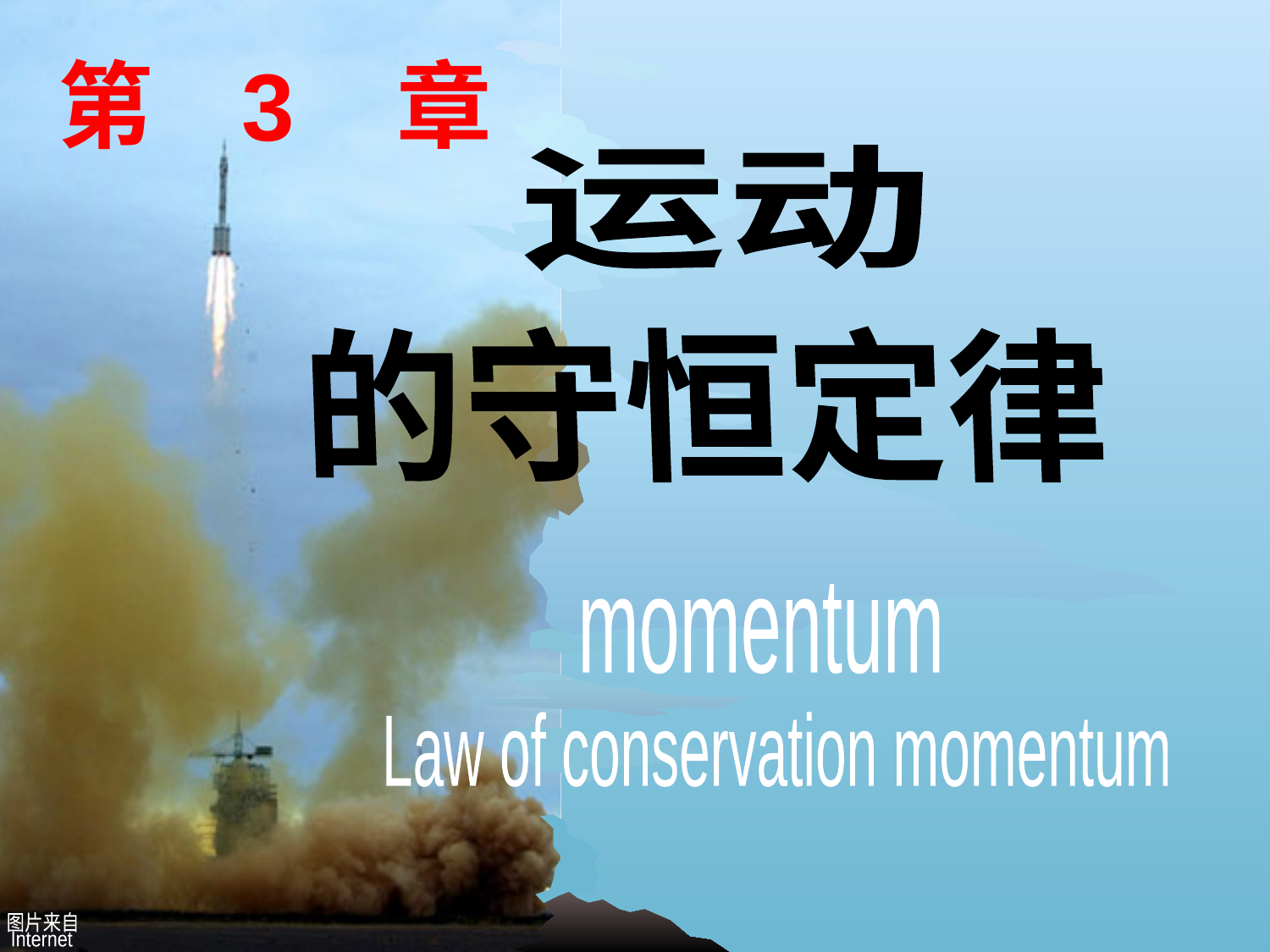

第三章
第   3   章
运动
的守恒定律
 momentum
 Law of conservation momentum
图片来自
Internet